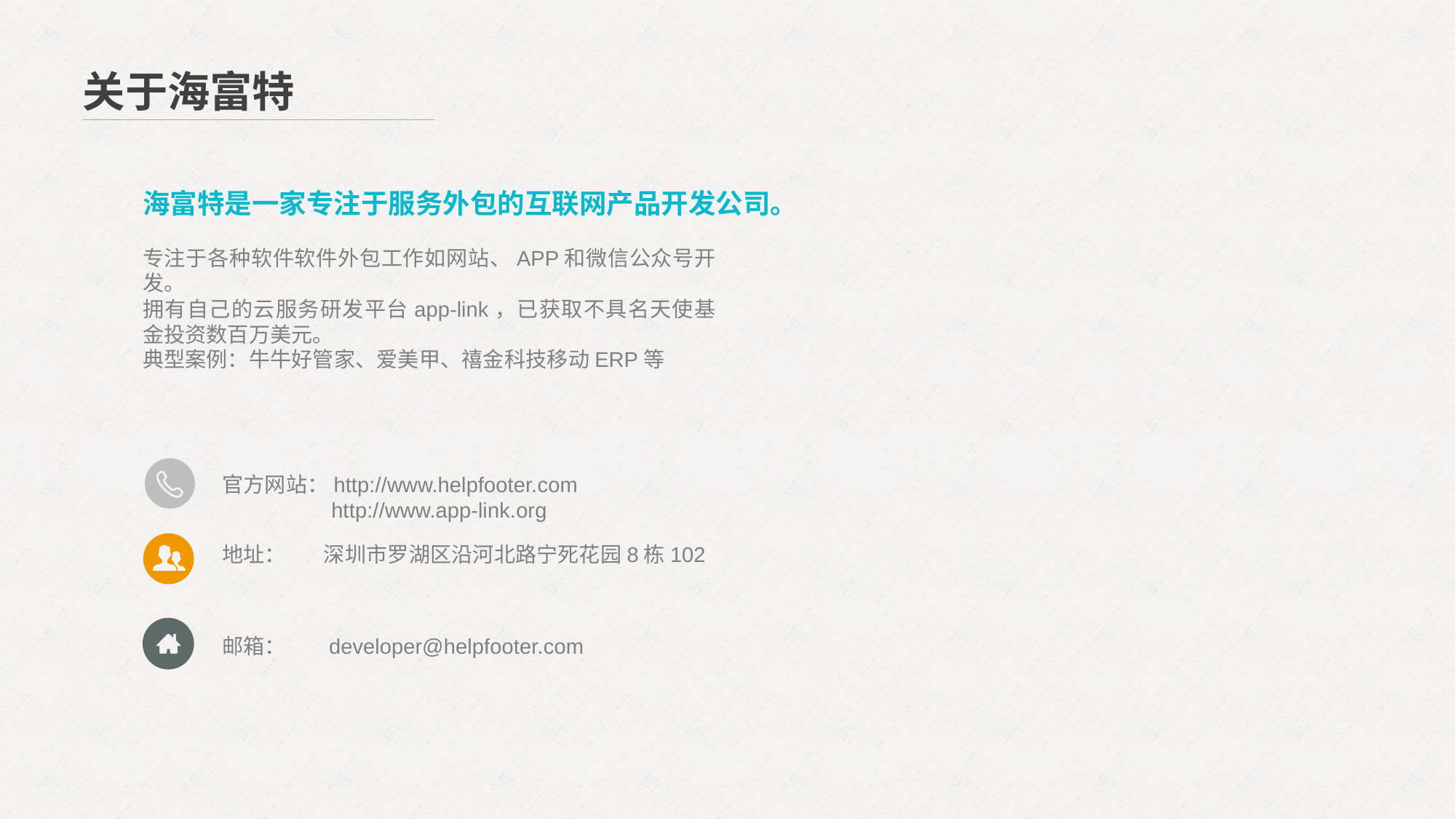

关于海富特
海富特是一家专注于服务外包的互联网产品开发公司。
专注于各种软件软件外包工作如网站、APP和微信公众号开发。
拥有自己的云服务研发平台app-link，已获取不具名天使基金投资数百万美元。
典型案例：牛牛好管家、爱美甲、禧金科技移动ERP等

官方网站：http://www.helpfooter.com
	http://www.app-link.org

地址：        深圳市罗湖区沿河北路宁死花园8栋102

邮箱：        developer@helpfooter.com